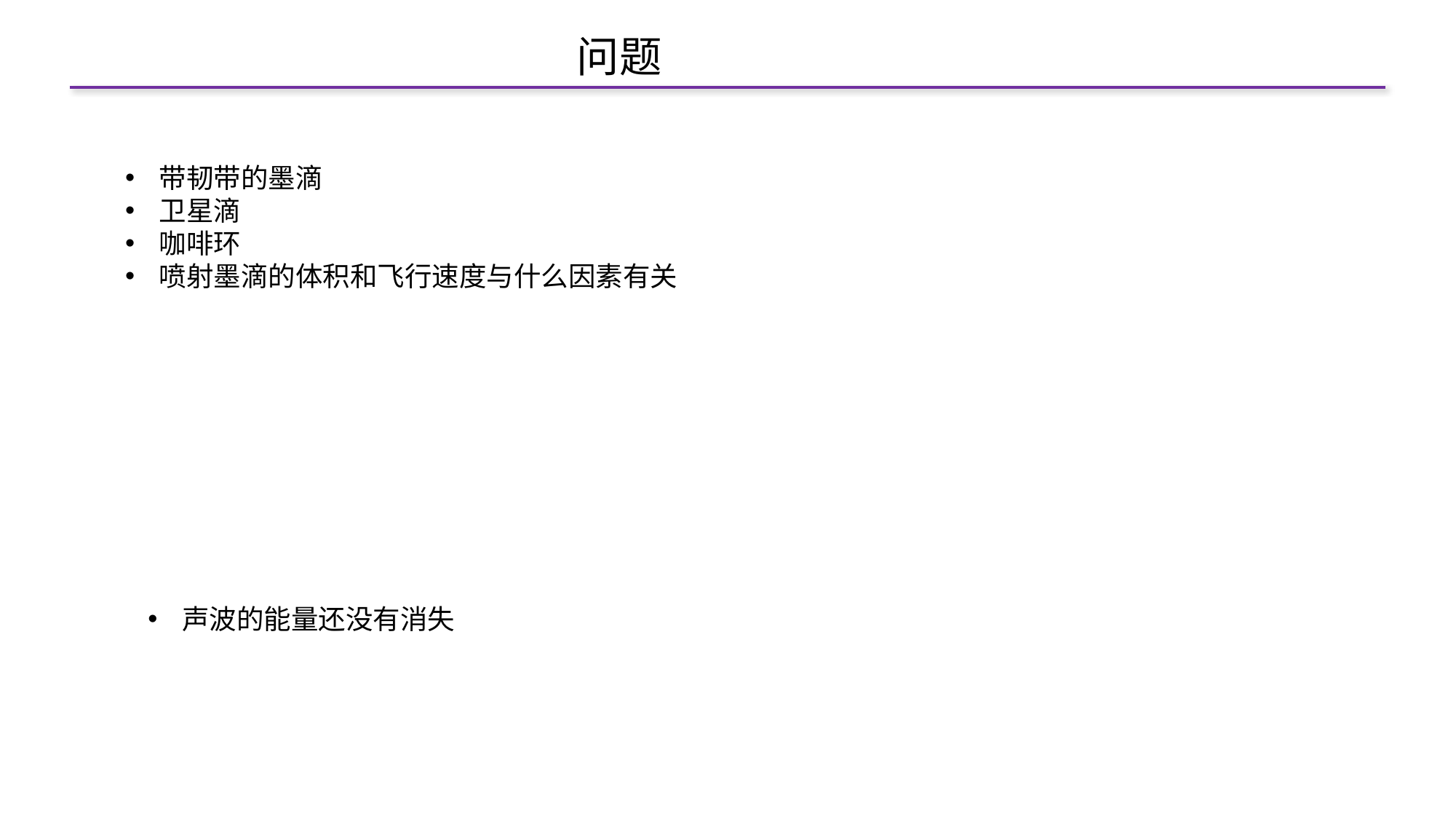

问题
带韧带的墨滴
卫星滴
咖啡环
喷射墨滴的体积和飞行速度与什么因素有关
声波的能量还没有消失